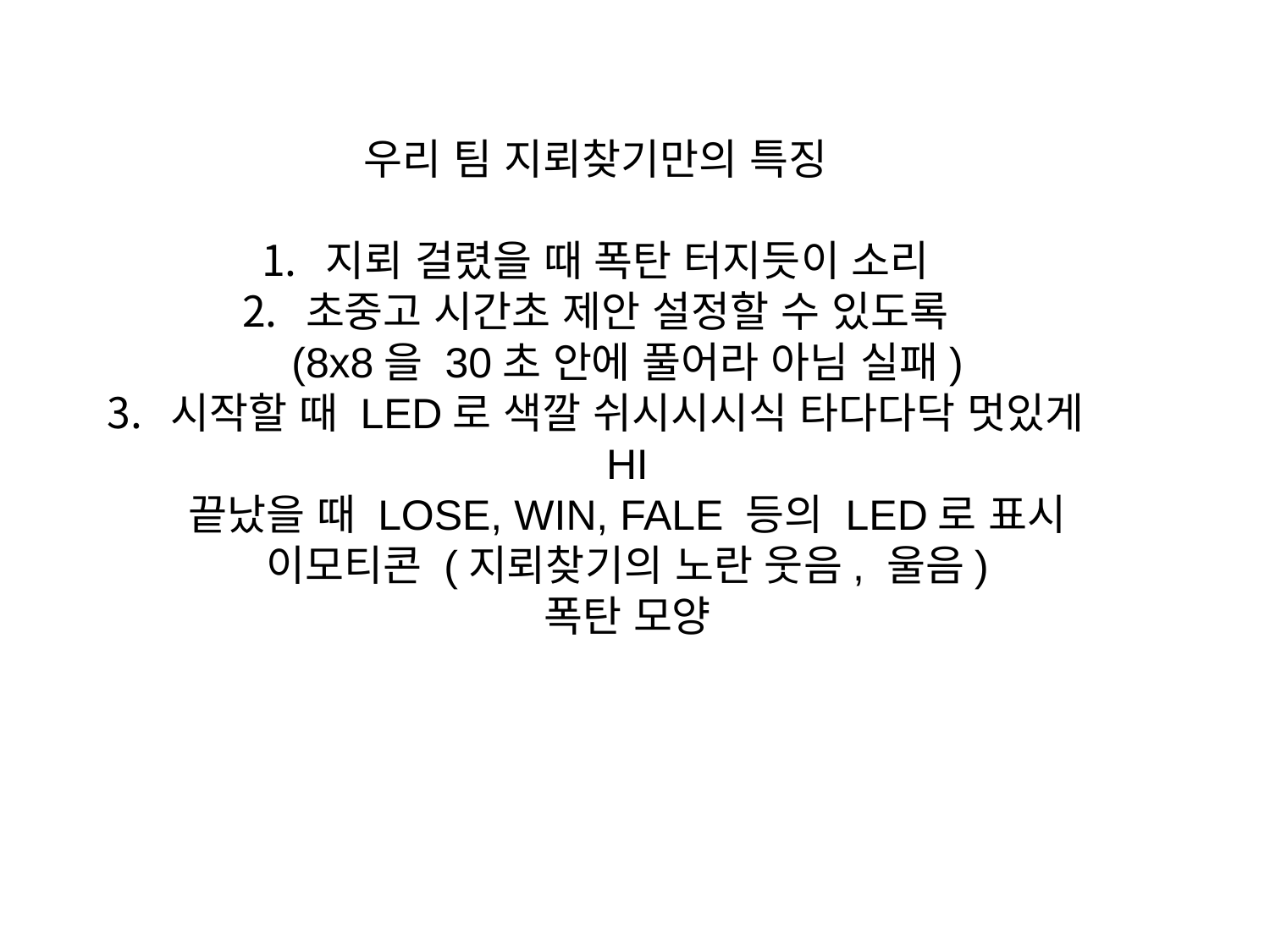

우리 팀 지뢰찾기만의 특징

지뢰 걸렸을 때 폭탄 터지듯이 소리
초중고 시간초 제안 설정할 수 있도록
(8x8을 30초 안에 풀어라 아님 실패)
시작할 때 LED로 색깔 쉬시시시식 타다다닥 멋있게
HI
끝났을 때 LOSE, WIN, FALE 등의 LED로 표시
이모티콘 (지뢰찾기의 노란 웃음, 울음)
폭탄 모양